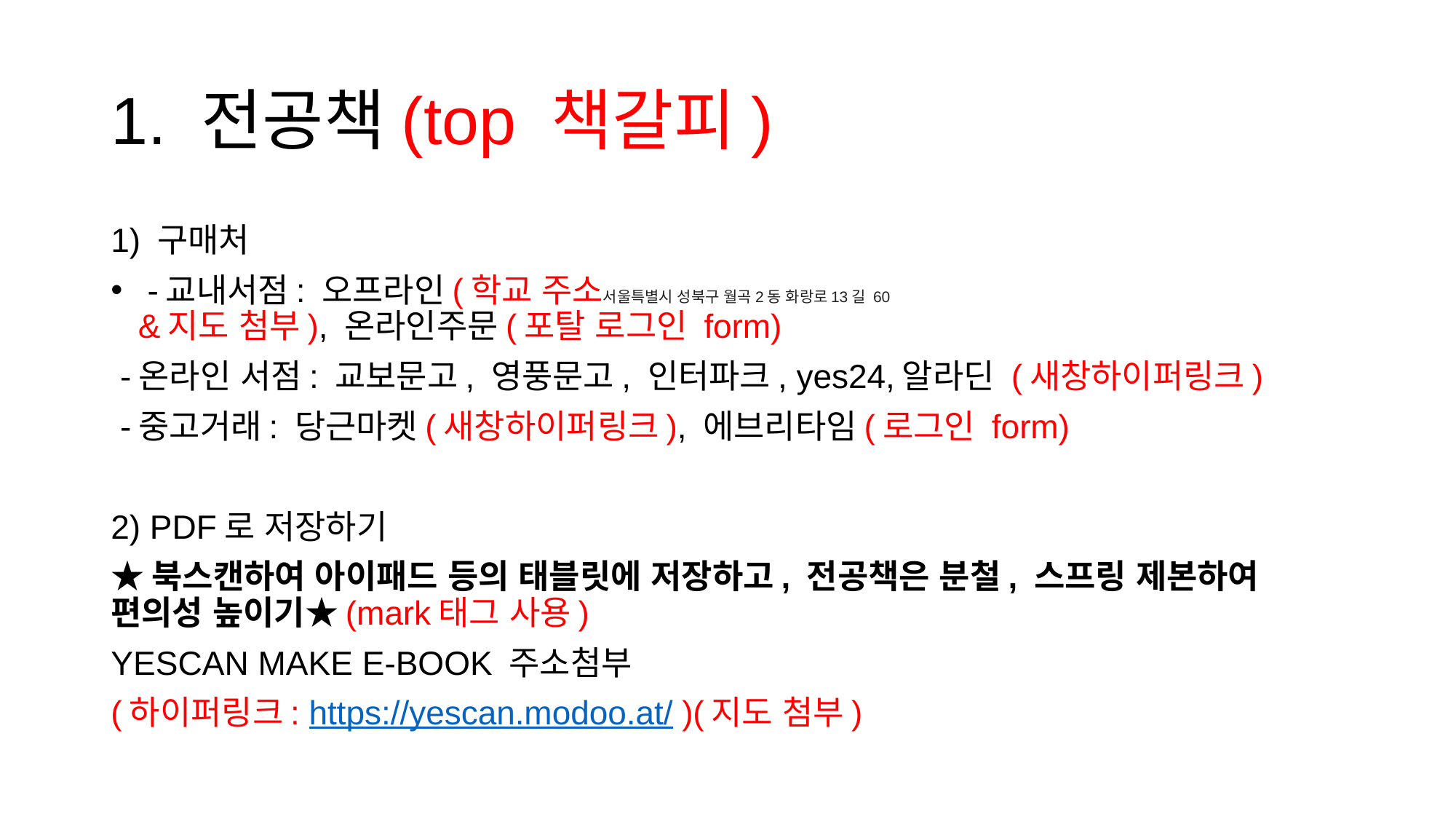

# 1. 전공책(top 책갈피)
1) 구매처
 -교내서점: 오프라인(학교 주소서울특별시 성북구 월곡2동 화랑로13길 60
&지도 첨부), 온라인주문(포탈 로그인 form)
 -온라인 서점: 교보문고, 영풍문고, 인터파크, yes24,알라딘 (새창하이퍼링크)
 -중고거래: 당근마켓(새창하이퍼링크), 에브리타임(로그인 form)

2) PDF로 저장하기
★북스캔하여 아이패드 등의 태블릿에 저장하고, 전공책은 분철, 스프링 제본하여 편의성 높이기★(mark태그 사용)
YESCAN MAKE E-BOOK 주소첨부
(하이퍼링크: https://yescan.modoo.at/ )(지도 첨부)